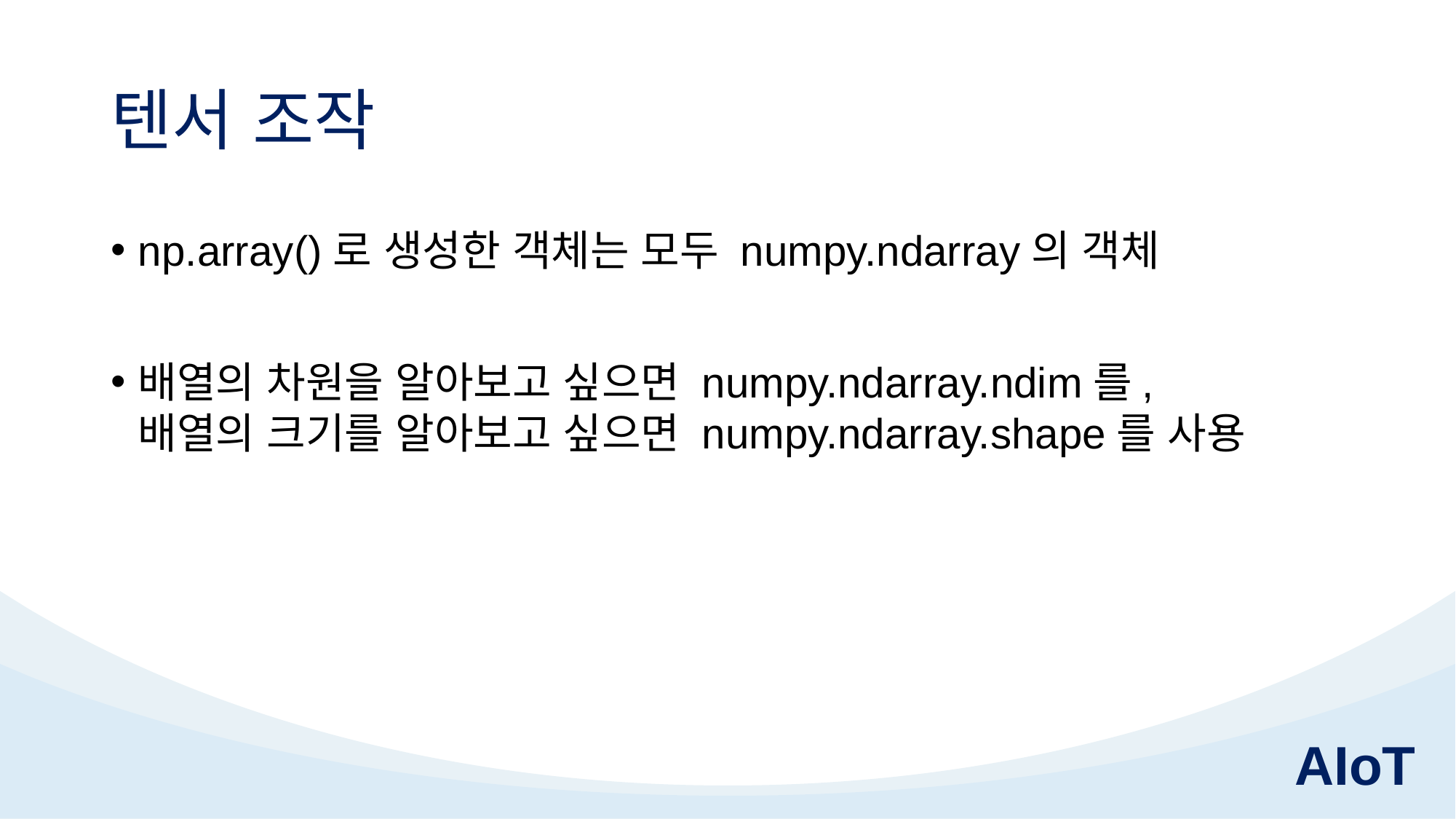

# 텐서 조작
np.array()로 생성한 객체는 모두 numpy.ndarray의 객체

배열의 차원을 알아보고 싶으면 numpy.ndarray.ndim를,
배열의 크기를 알아보고 싶으면 numpy.ndarray.shape를 사용